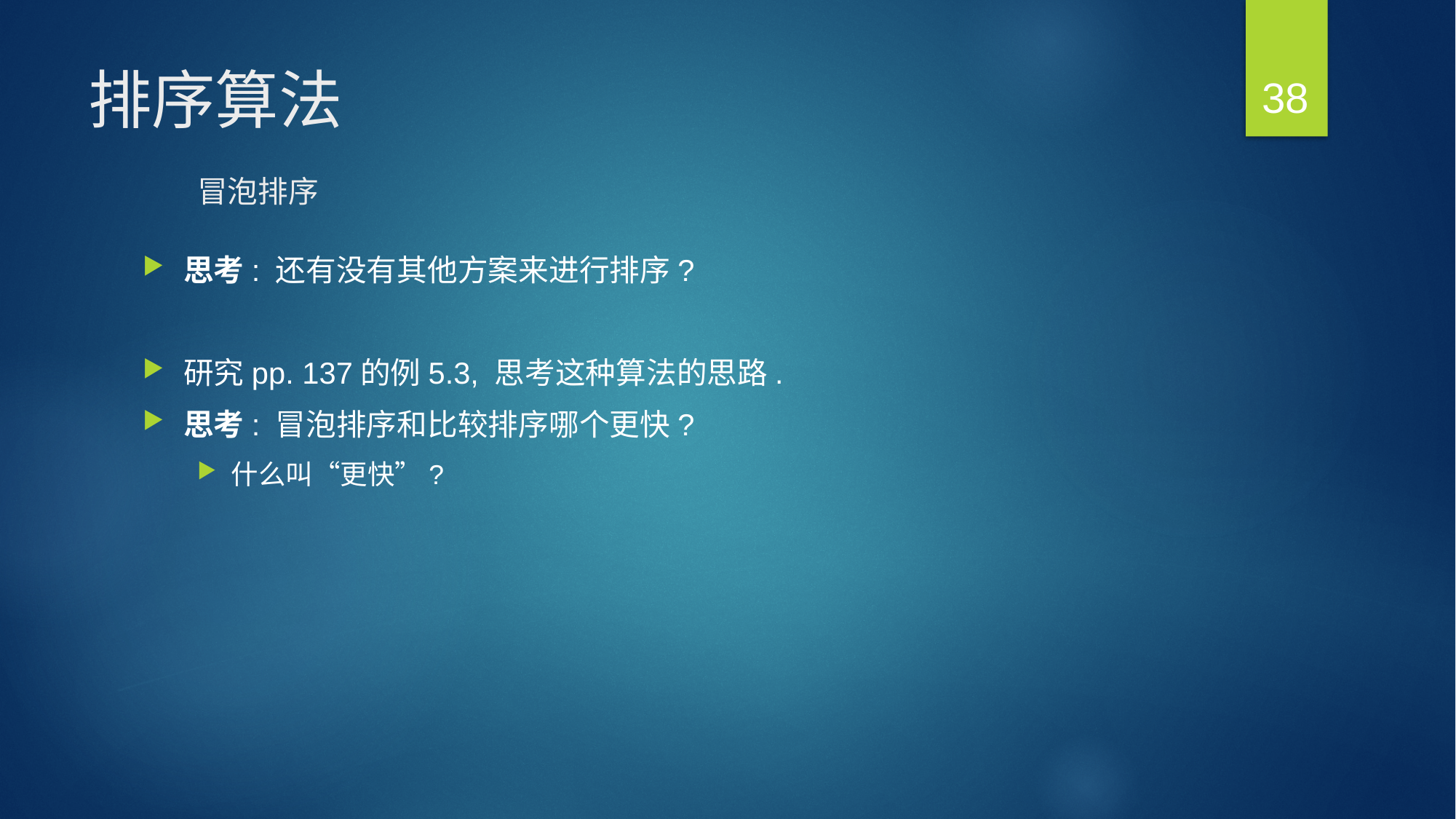

38
# 排序算法 冒泡排序
思考: 还有没有其他方案来进行排序?

研究pp. 137的例5.3, 思考这种算法的思路.
思考: 冒泡排序和比较排序哪个更快?
什么叫“更快”?